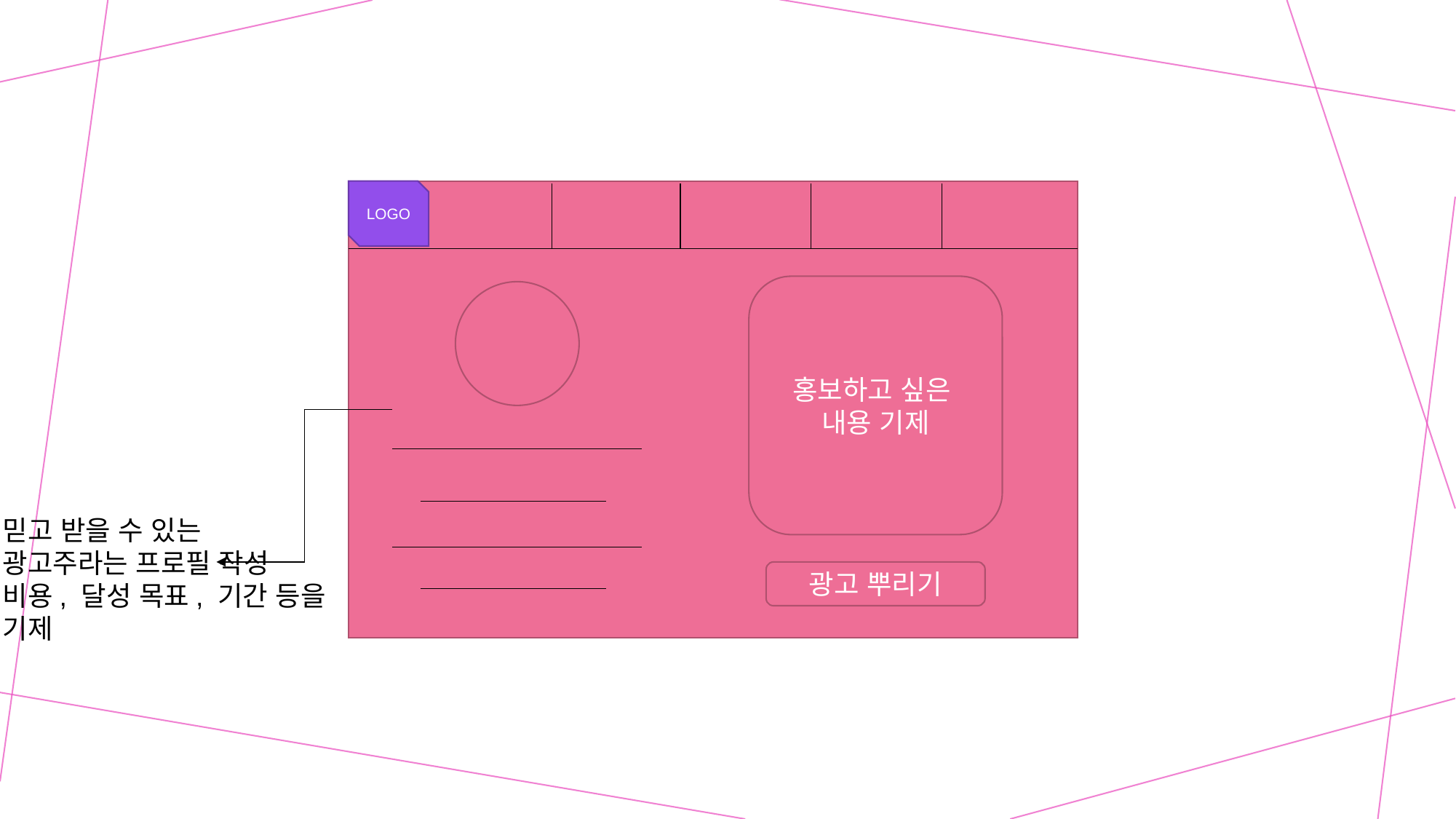

LOGO

홍보하고 싶은
내용 기제

믿고 받을 수 있는 광고주라는 프로필 작성
비용, 달성 목표, 기간 등을 기제
광고 뿌리기